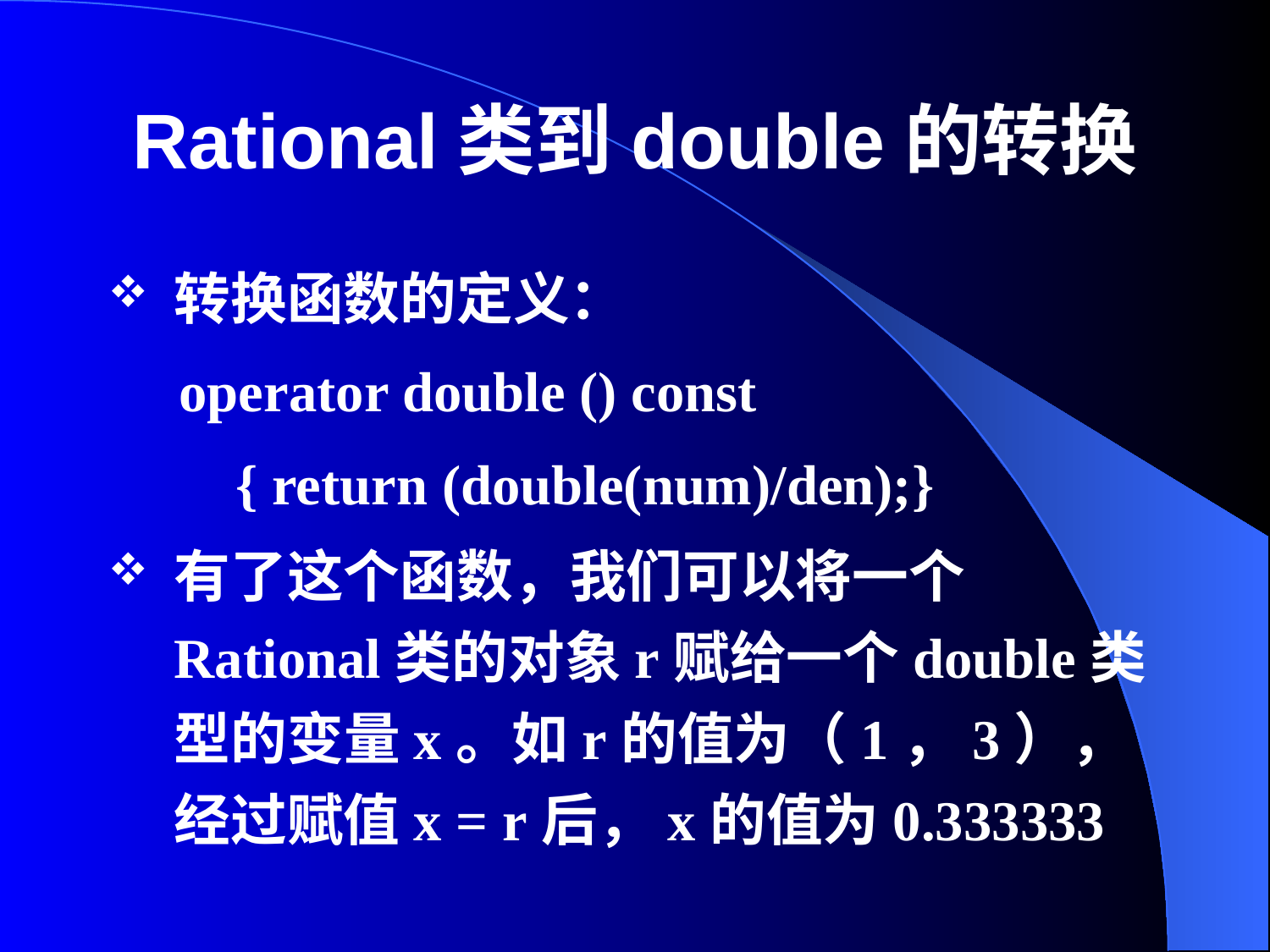

# Rational类到double的转换
转换函数的定义：
     operator double () const
         { return (double(num)/den);}
有了这个函数，我们可以将一个Rational类的对象r赋给一个double类型的变量x。如r的值为（1，3），经过赋值x = r后，x的值为0.333333